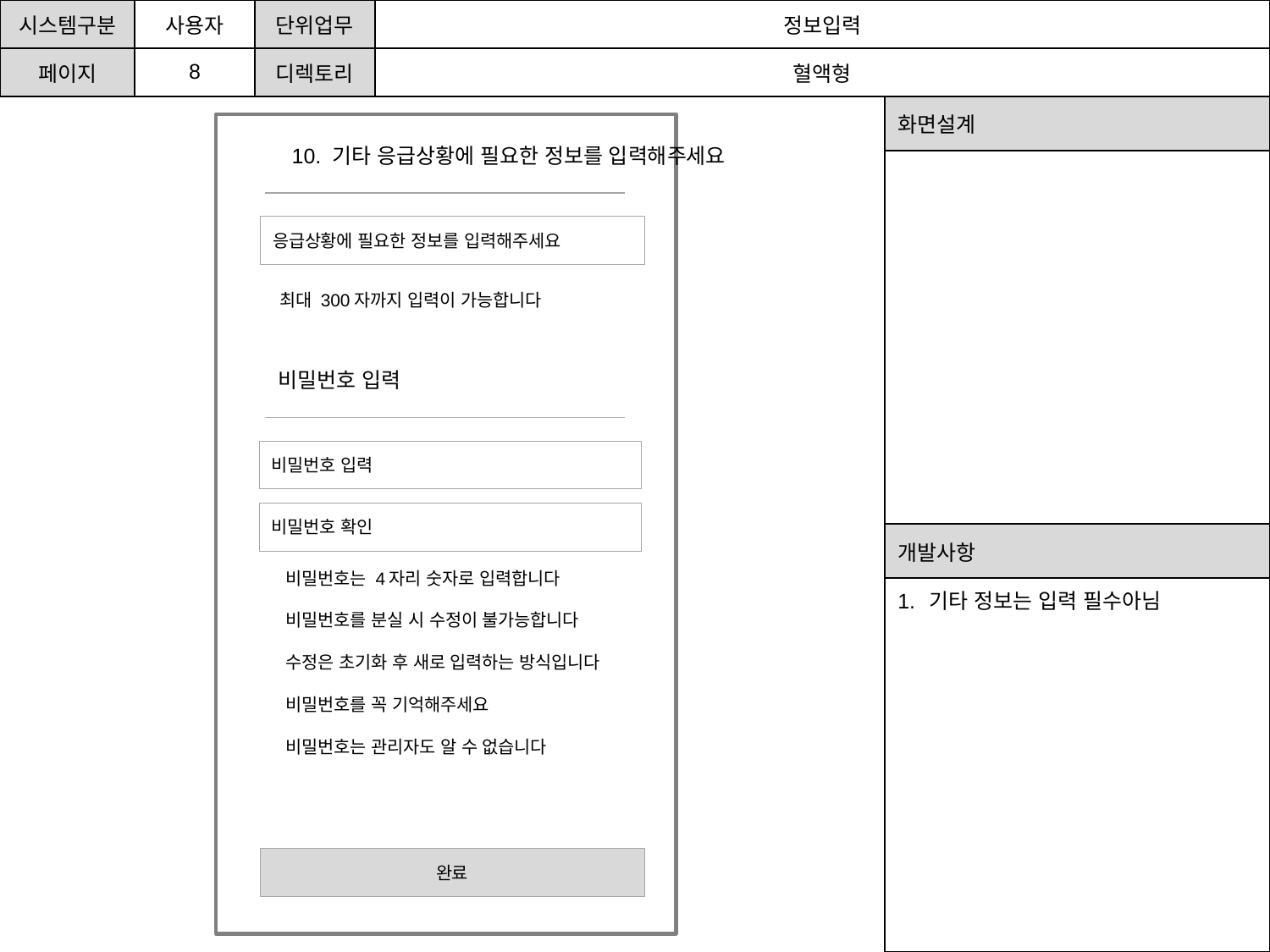

| 시스템구분 | 사용자 | 단위업무 | 정보입력 |
| --- | --- | --- | --- |
| 페이지 | 8 | 디렉토리 | 혈액형 |
| 화면설계 |
| --- |
|  |
| 개발사항 |
| 기타 정보는 입력 필수아님 |

10. 기타 응급상황에 필요한 정보를 입력해주세요
응급상황에 필요한 정보를 입력해주세요
최대 300자까지 입력이 가능합니다
비밀번호 입력
비밀번호 입력
비밀번호 확인
비밀번호는 4자리 숫자로 입력합니다

비밀번호를 분실 시 수정이 불가능합니다

수정은 초기화 후 새로 입력하는 방식입니다

비밀번호를 꼭 기억해주세요

비밀번호는 관리자도 알 수 없습니다
완료